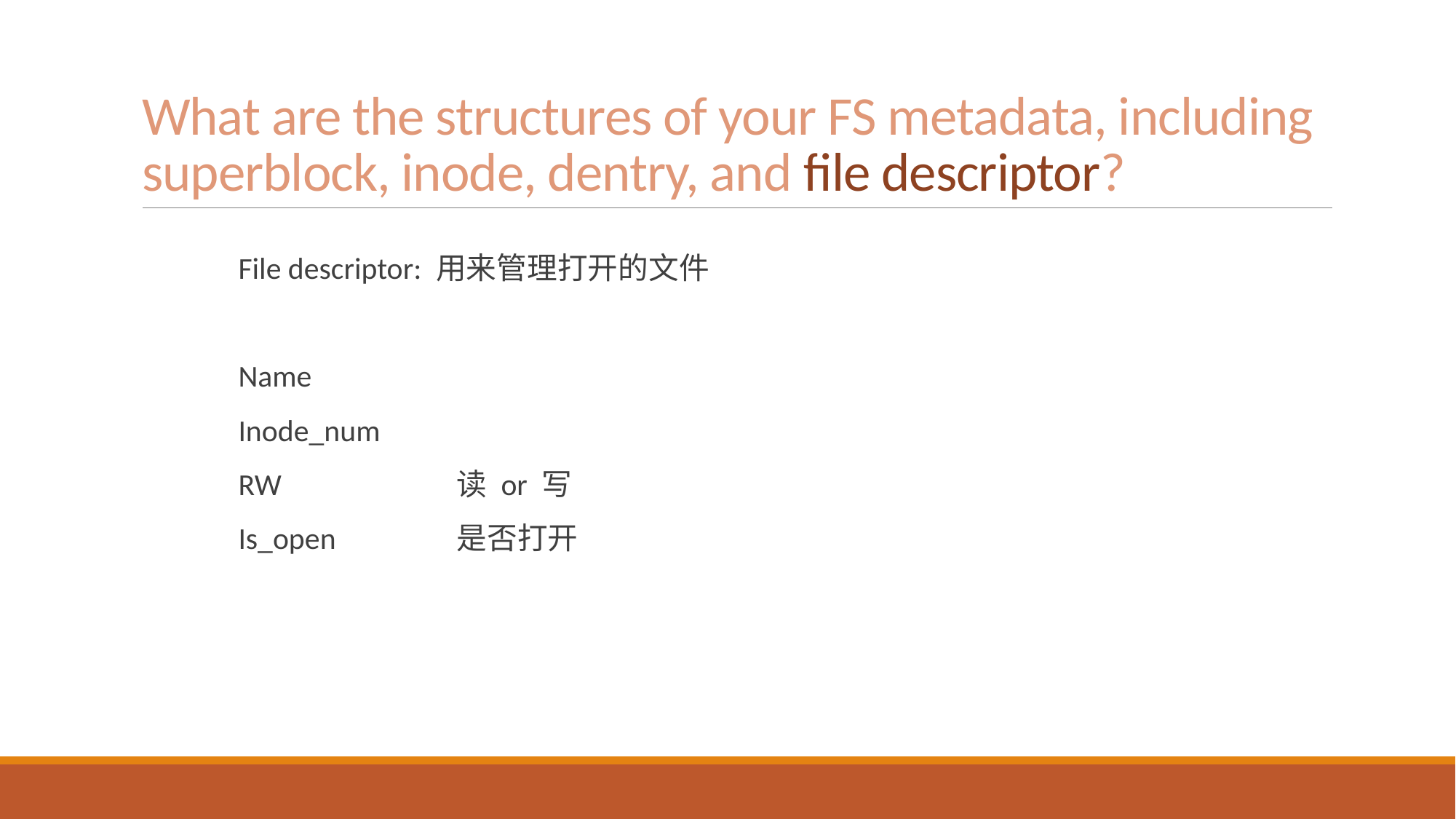

# What are the structures of your FS metadata, including superblock, inode, dentry, and file descriptor?
File descriptor: 用来管理打开的文件

Name
Inode_num
RW		读 or 写
Is_open		是否打开